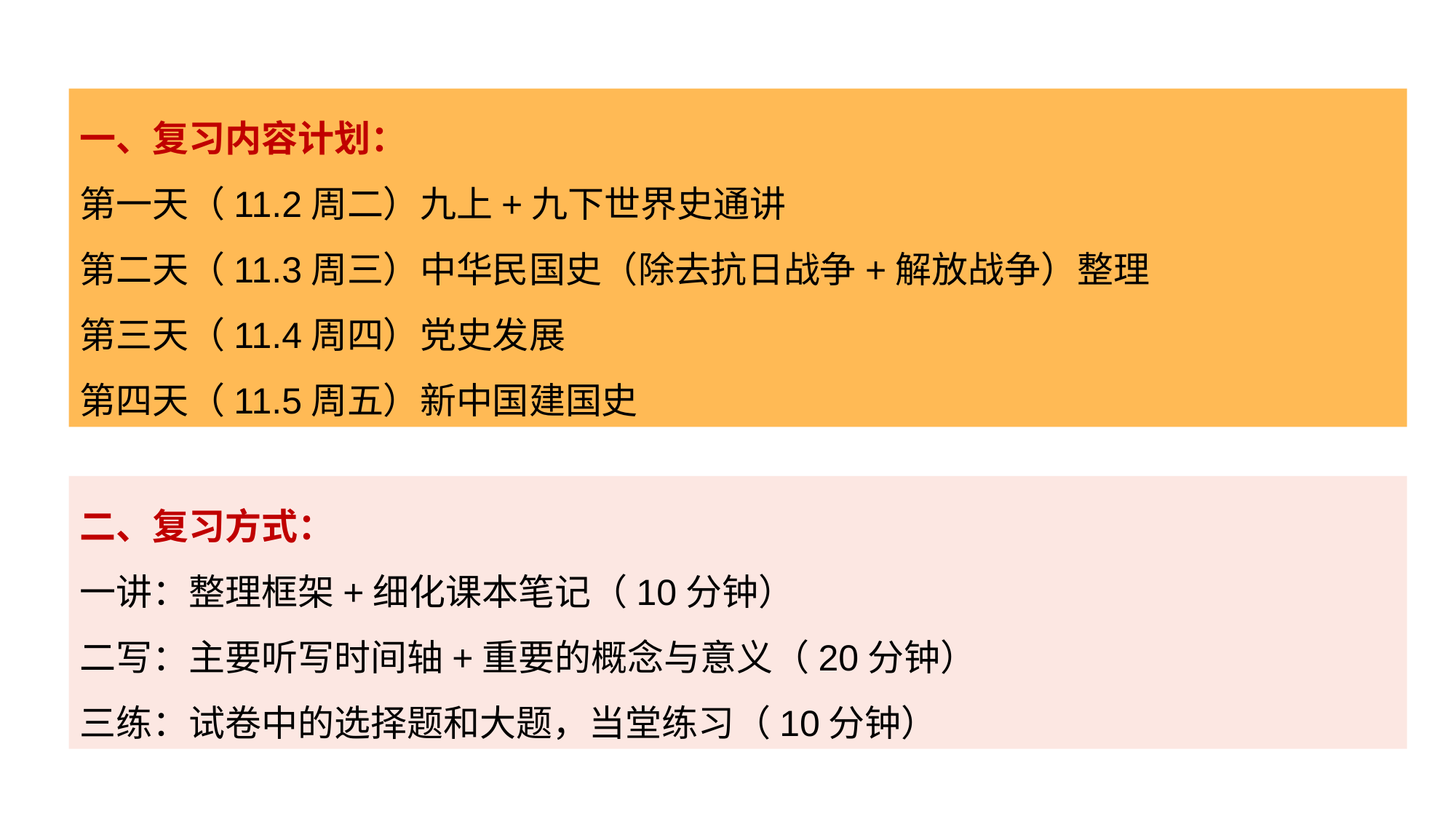

一、复习内容计划：
第一天（11.2周二）九上+九下世界史通讲
第二天（11.3周三）中华民国史（除去抗日战争+解放战争）整理
第三天（11.4周四）党史发展
第四天（11.5周五）新中国建国史
二、复习方式：
一讲：整理框架+细化课本笔记（10分钟）
二写：主要听写时间轴+重要的概念与意义（20分钟）
三练：试卷中的选择题和大题，当堂练习（10分钟）